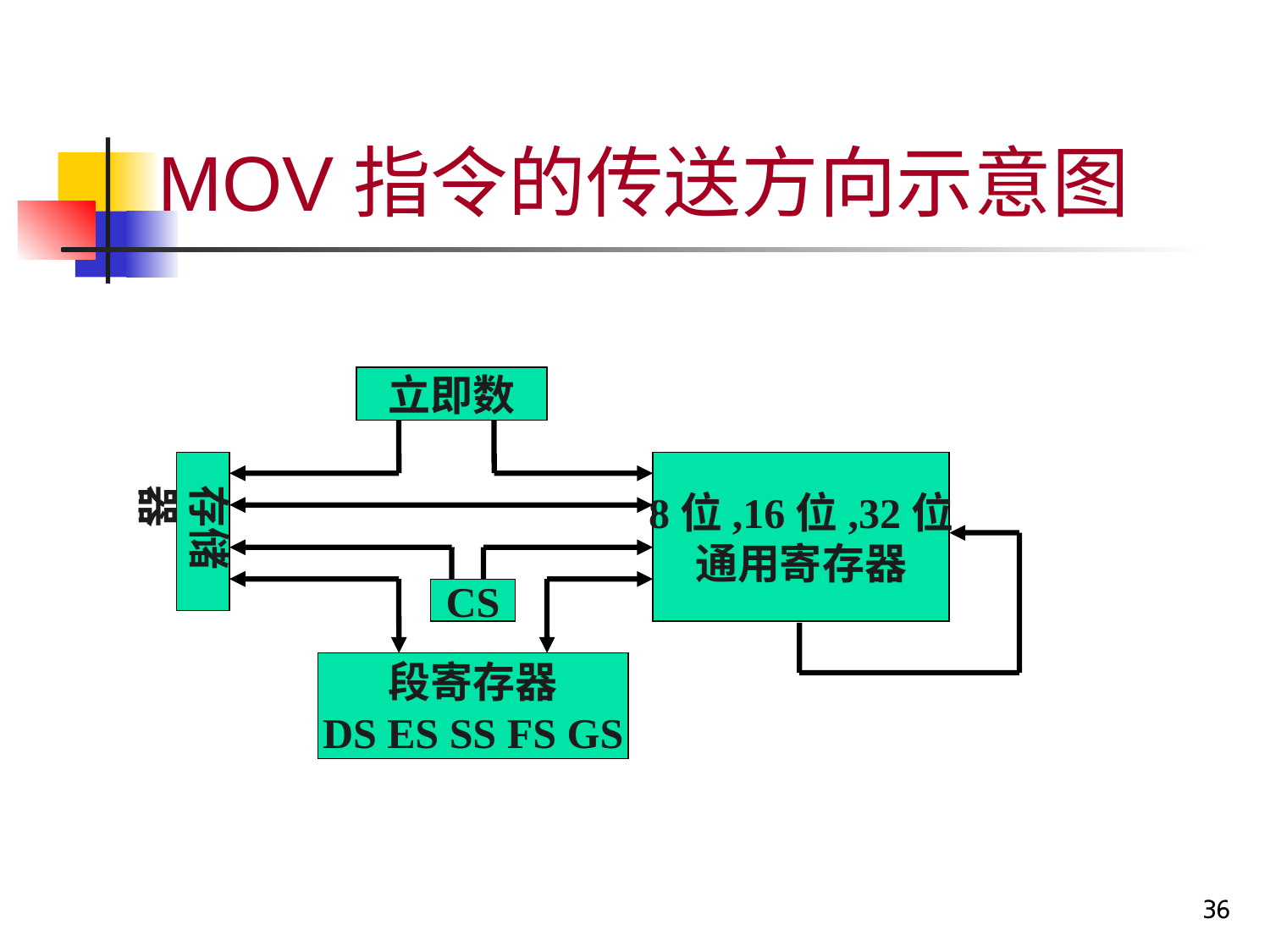

# MOV指令的传送方向示意图
立即数

8位,16位,32位
通用寄存器
存储器

CS

段寄存器
DS ES SS FS GS

36